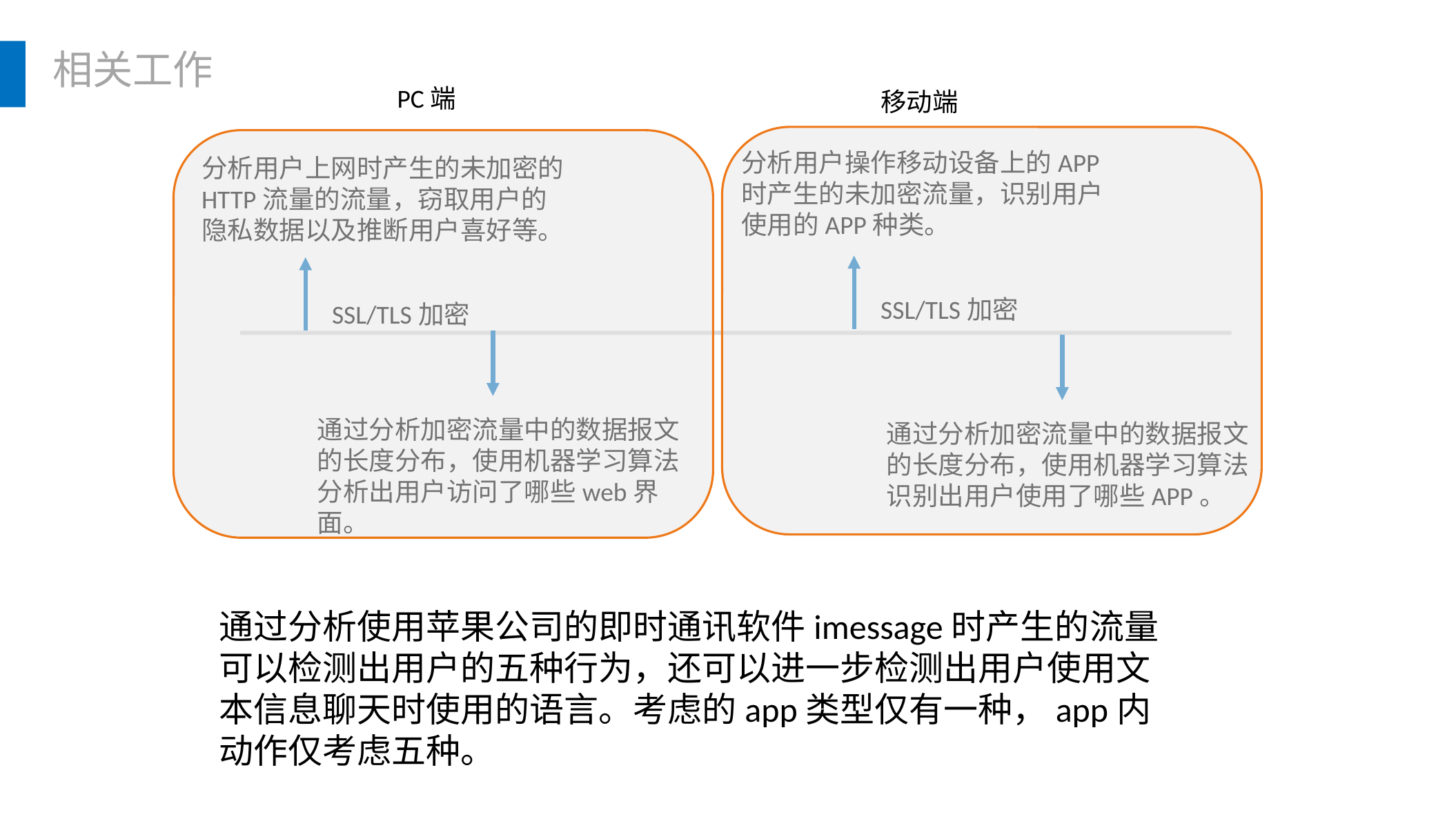

相关工作

PC端
移动端

分析用户操作移动设备上的APP时产生的未加密流量，识别用户使用的APP种类。
分析用户上网时产生的未加密的HTTP流量的流量，窃取用户的隐私数据以及推断用户喜好等。
SSL/TLS加密
SSL/TLS加密

通过分析加密流量中的数据报文的长度分布，使用机器学习算法分析出用户访问了哪些web界面。
通过分析加密流量中的数据报文的长度分布，使用机器学习算法识别出用户使用了哪些APP。
通过分析使用苹果公司的即时通讯软件imessage时产生的流量可以检测出用户的五种行为，还可以进一步检测出用户使用文本信息聊天时使用的语言。考虑的app类型仅有一种，app内动作仅考虑五种。